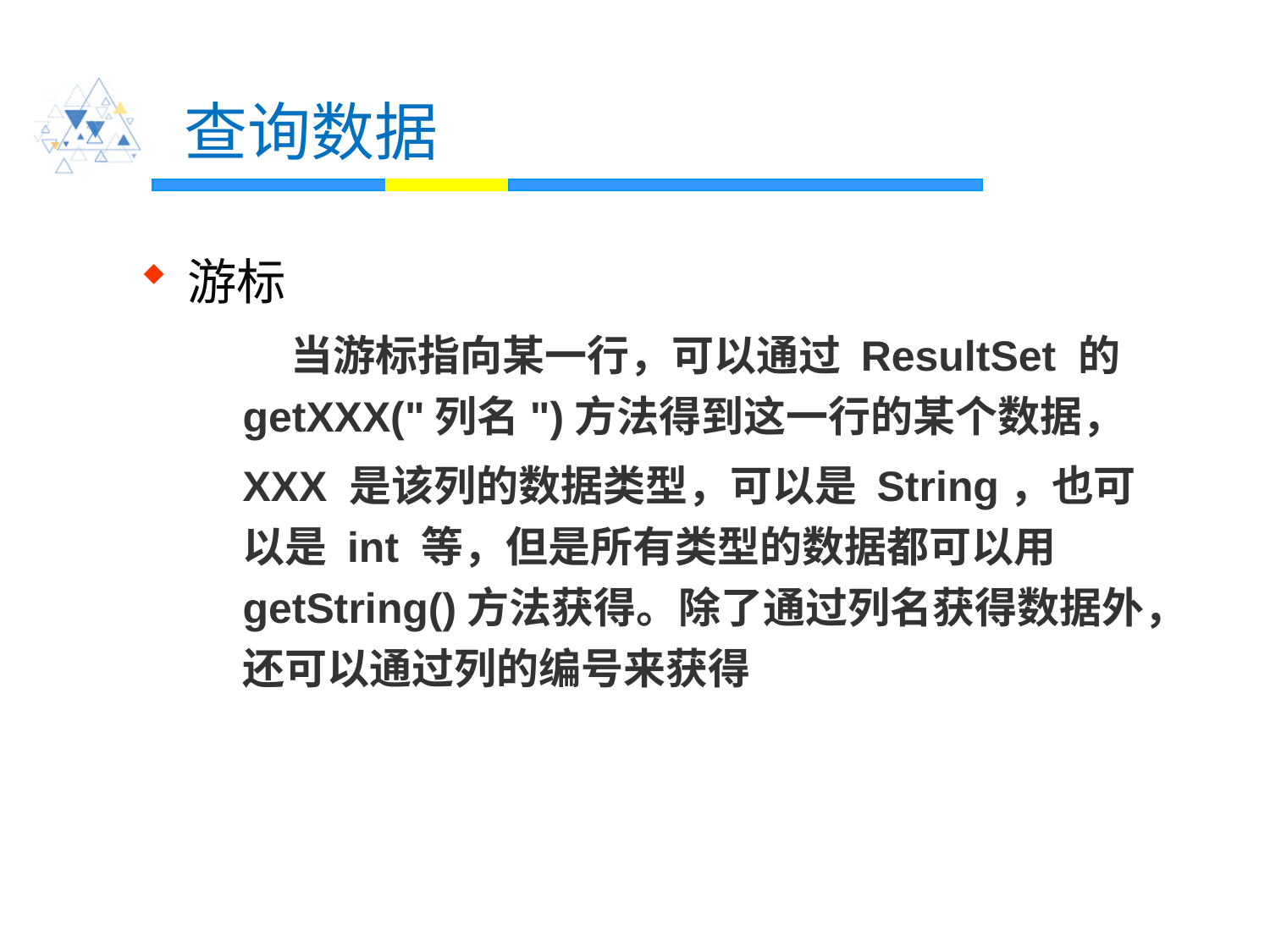

# 查询数据
游标
 	    当游标指向某一行，可以通过 ResultSet 的 getXXX("列名")方法得到这一行的某个数据，
	XXX 是该列的数据类型，可以是 String，也可以是 int 等，但是所有类型的数据都可以用 getString()方法获得。除了通过列名获得数据外，还可以通过列的编号来获得